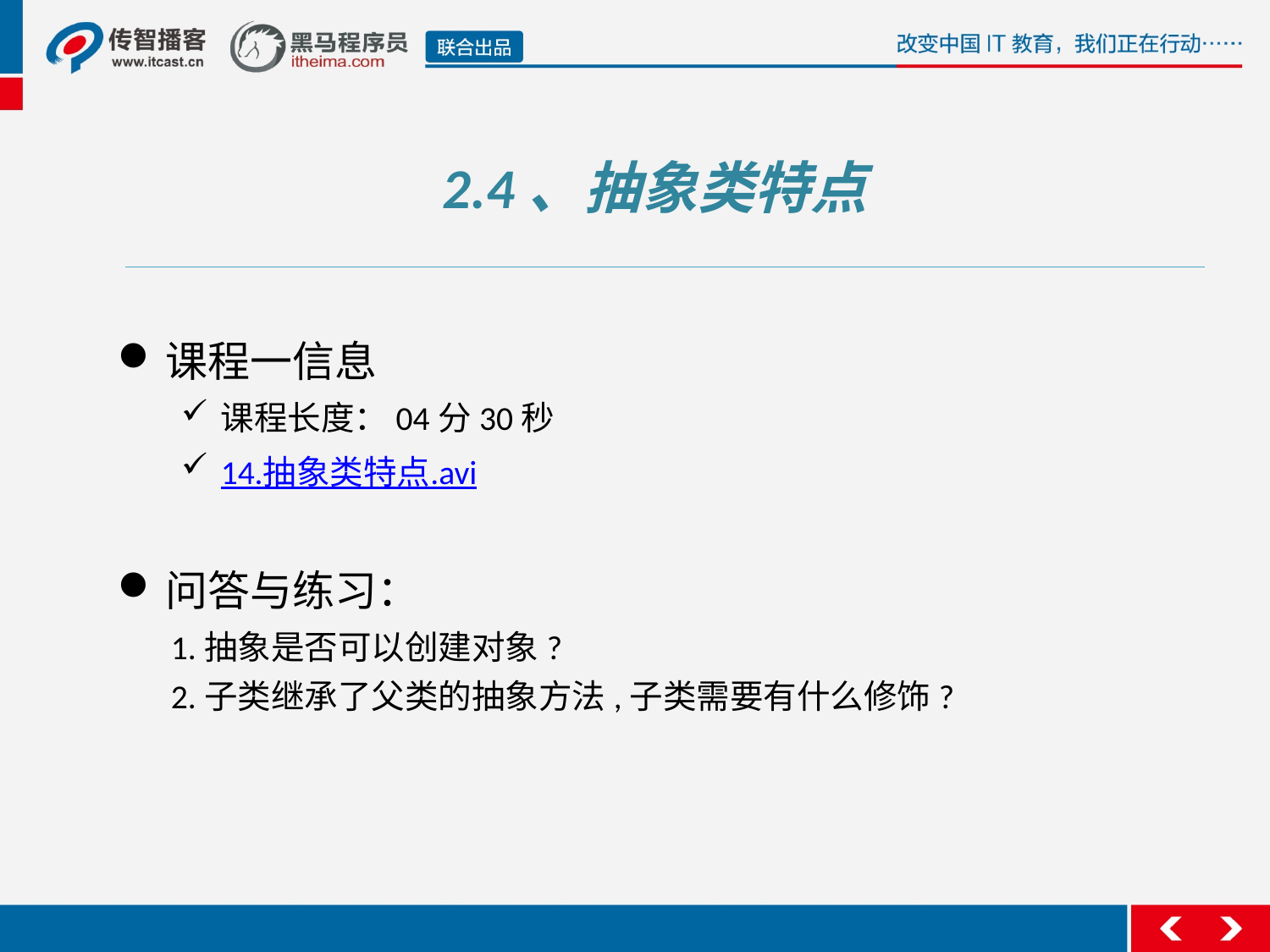

2.4、抽象类特点

课程一信息
课程长度：04分30秒
14.抽象类特点.avi

问答与练习：
       1.抽象是否可以创建对象?
       2.子类继承了父类的抽象方法,子类需要有什么修饰?